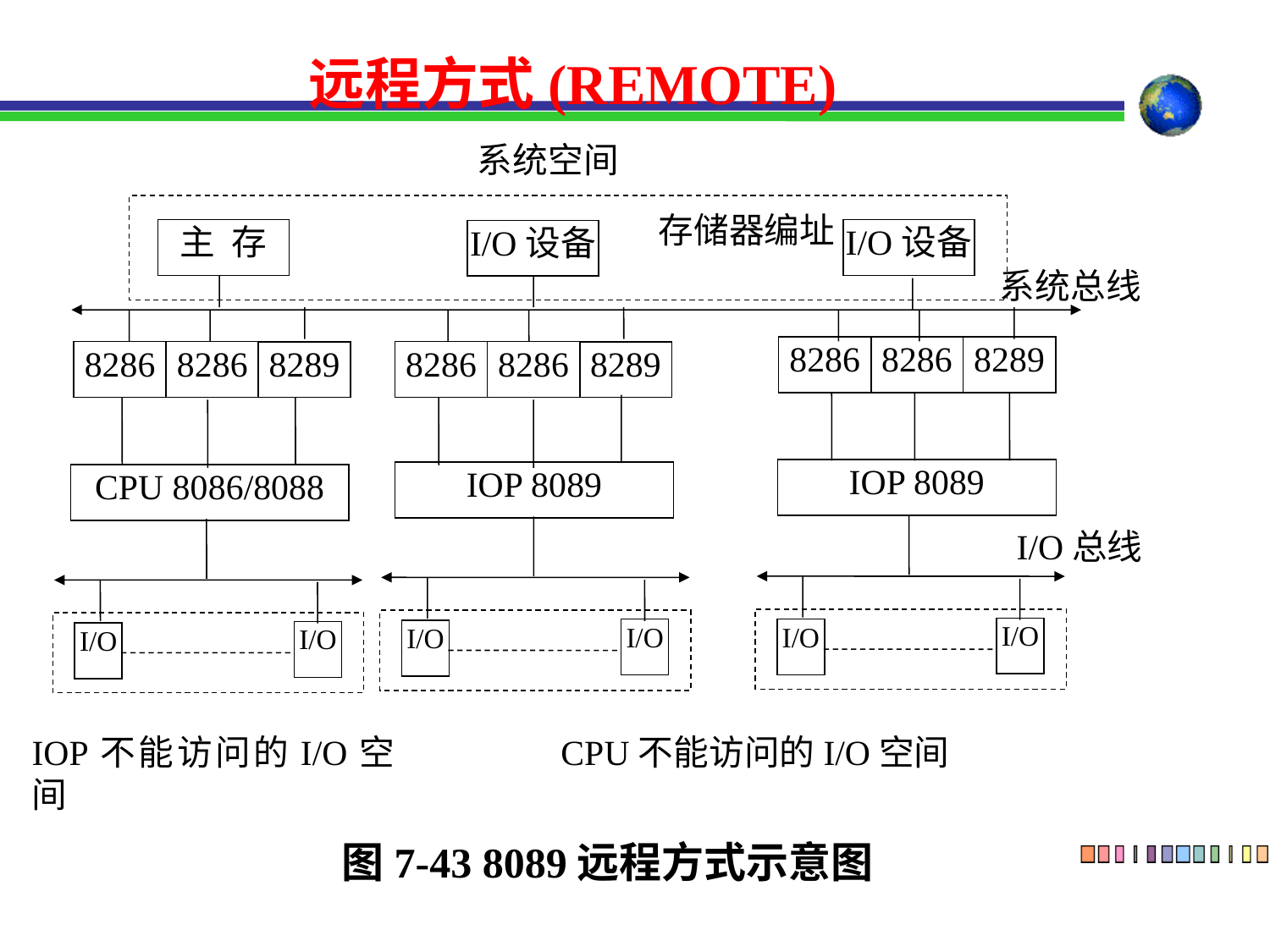

远程方式(REMOTE)
系统空间

存储器编址
主  存
I/O设备
I/O设备

系统总线

8286
8286
8289

CPU 8086/8088

I/O
I/O

IOP不能访问的I/O空间

8286
8286
8289
8286
8286
8289

IOP 8089
IOP 8089

I/O总线

I/O
I/O
I/O
I/O

CPU不能访问的I/O空间

图7-43 8089远程方式示意图
95